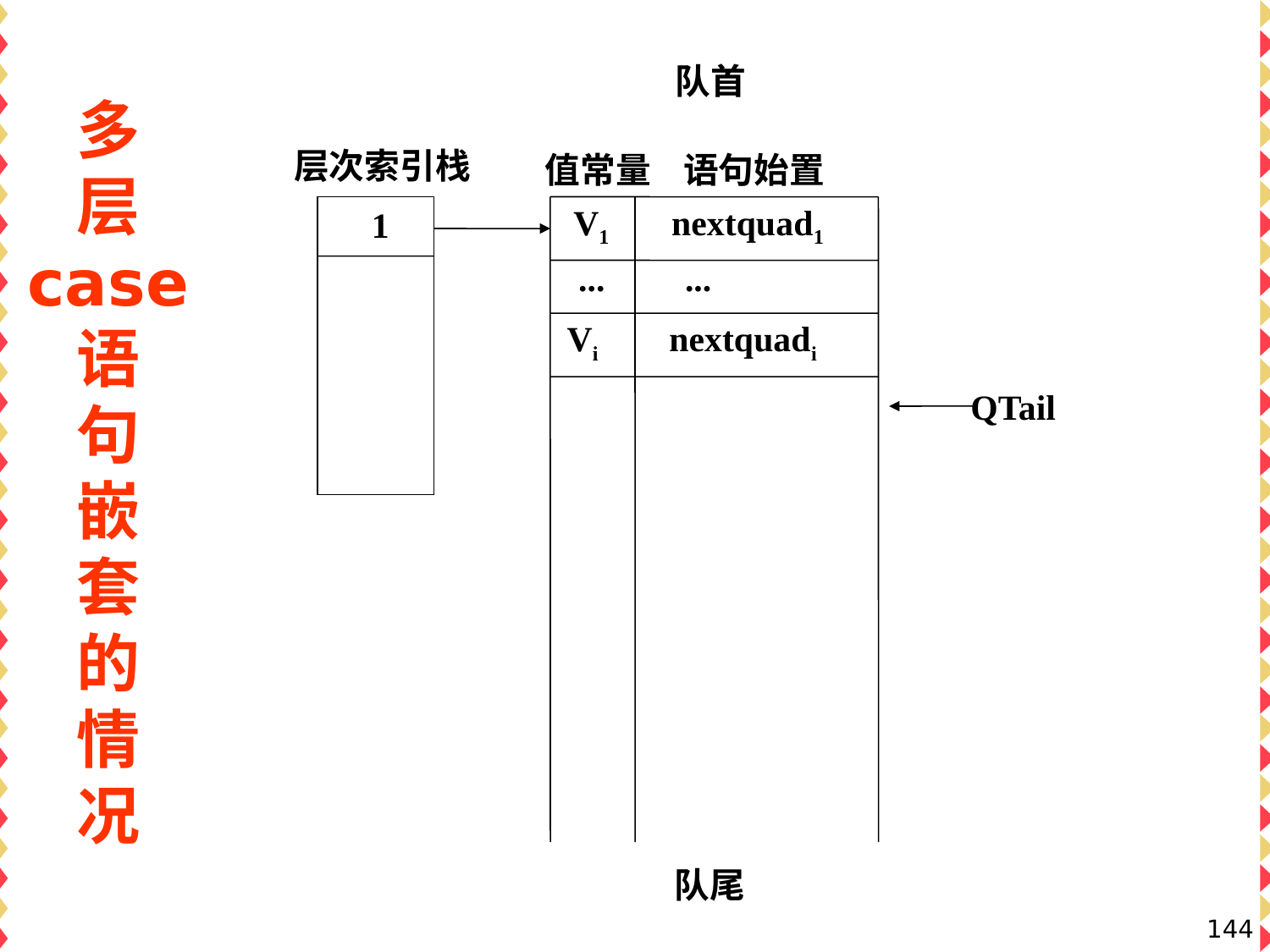

多
层
case
语
句
嵌
套
的
情
况

队首
值常量    语句始置

队尾
层次索引栈

QTail

QTail

V1       nextquad1

1

...         ...

QTail

Vi        nextquadi

QTail

144